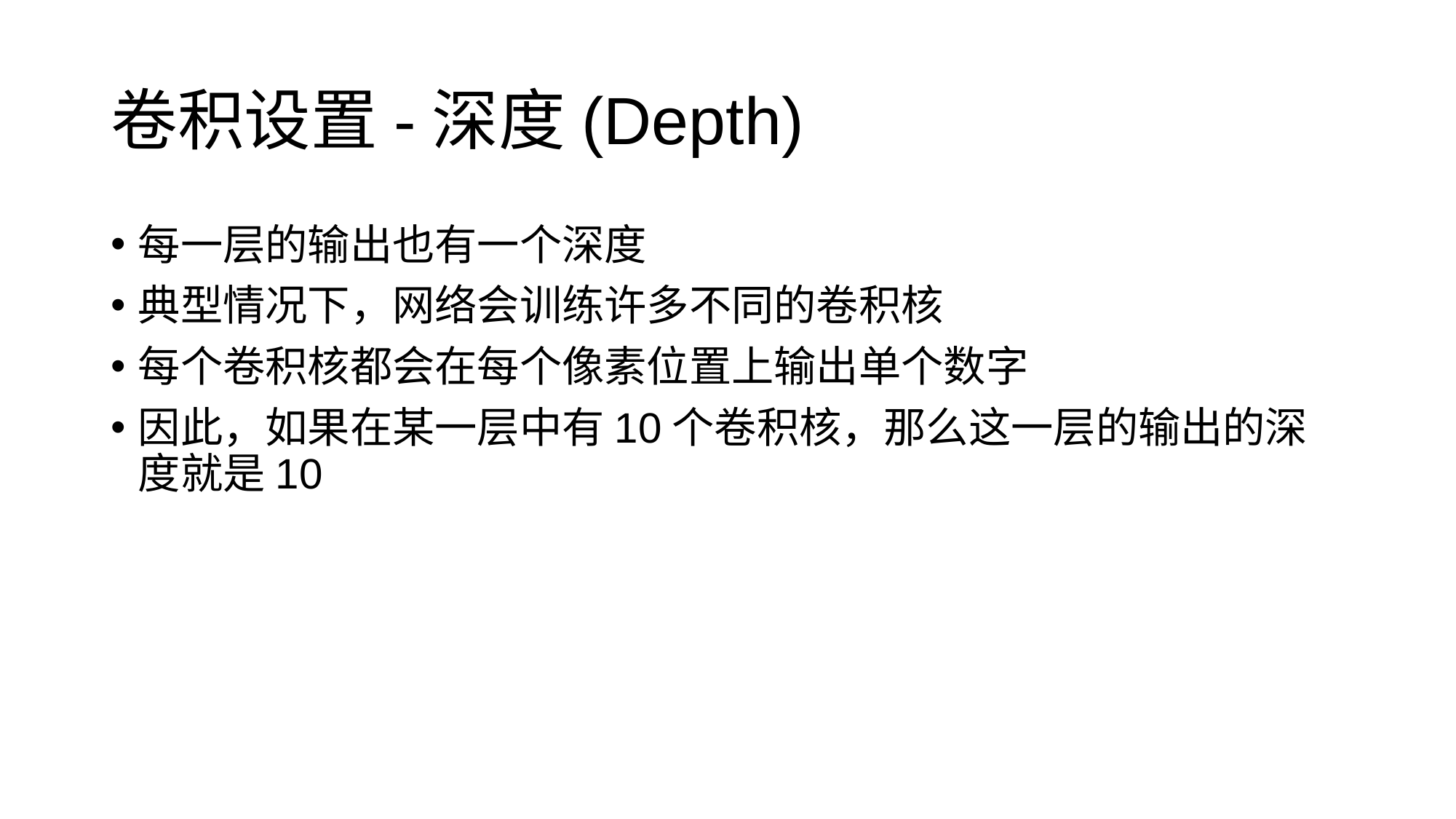

# 卷积设置-深度(Depth)
每一层的输出也有一个深度
典型情况下，网络会训练许多不同的卷积核
每个卷积核都会在每个像素位置上输出单个数字
因此，如果在某一层中有10个卷积核，那么这一层的输出的深度就是10